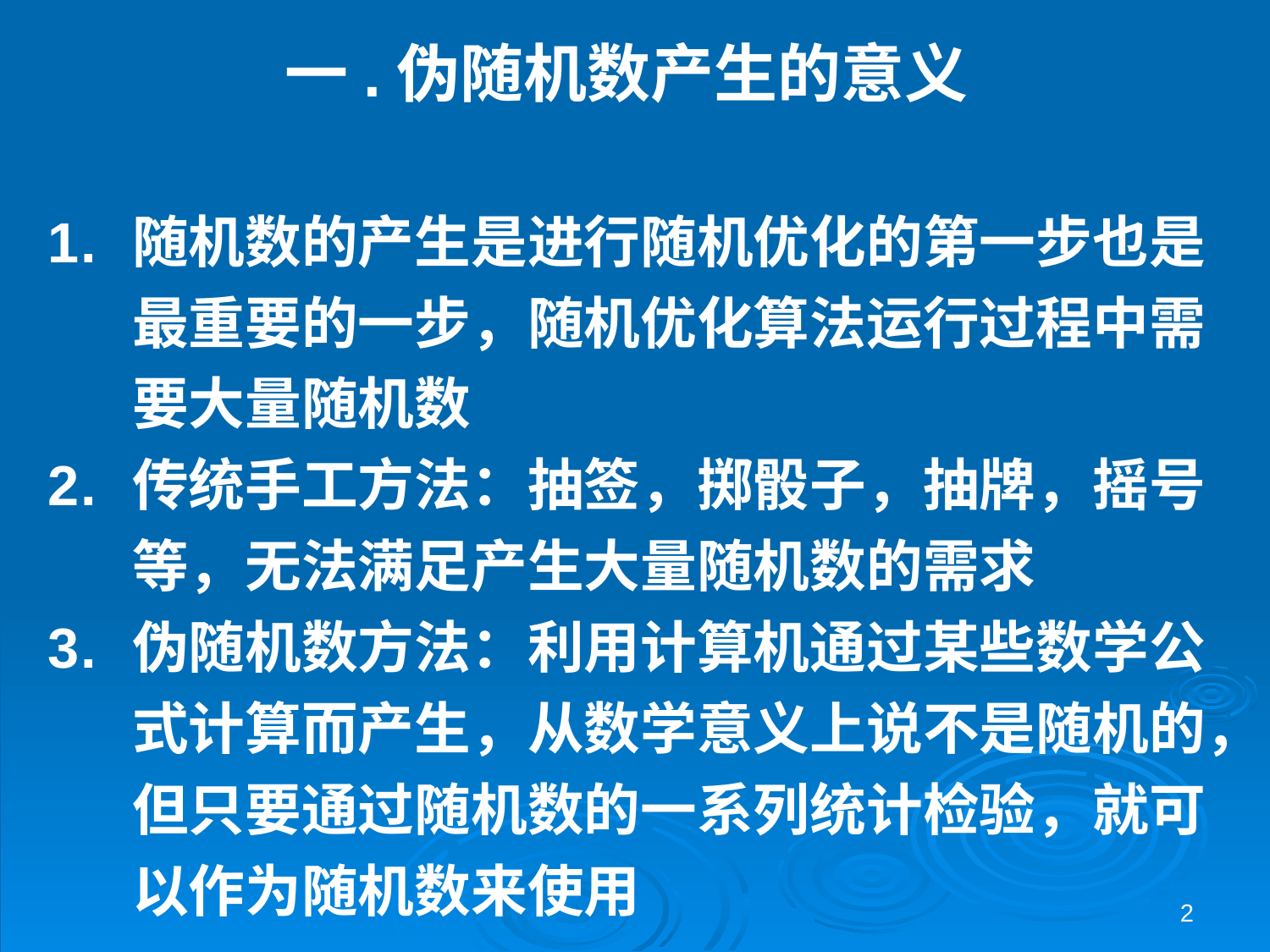

# 一.伪随机数产生的意义
随机数的产生是进行随机优化的第一步也是最重要的一步，随机优化算法运行过程中需要大量随机数
传统手工方法：抽签，掷骰子，抽牌，摇号等，无法满足产生大量随机数的需求
伪随机数方法：利用计算机通过某些数学公式计算而产生，从数学意义上说不是随机的，但只要通过随机数的一系列统计检验，就可以作为随机数来使用
2